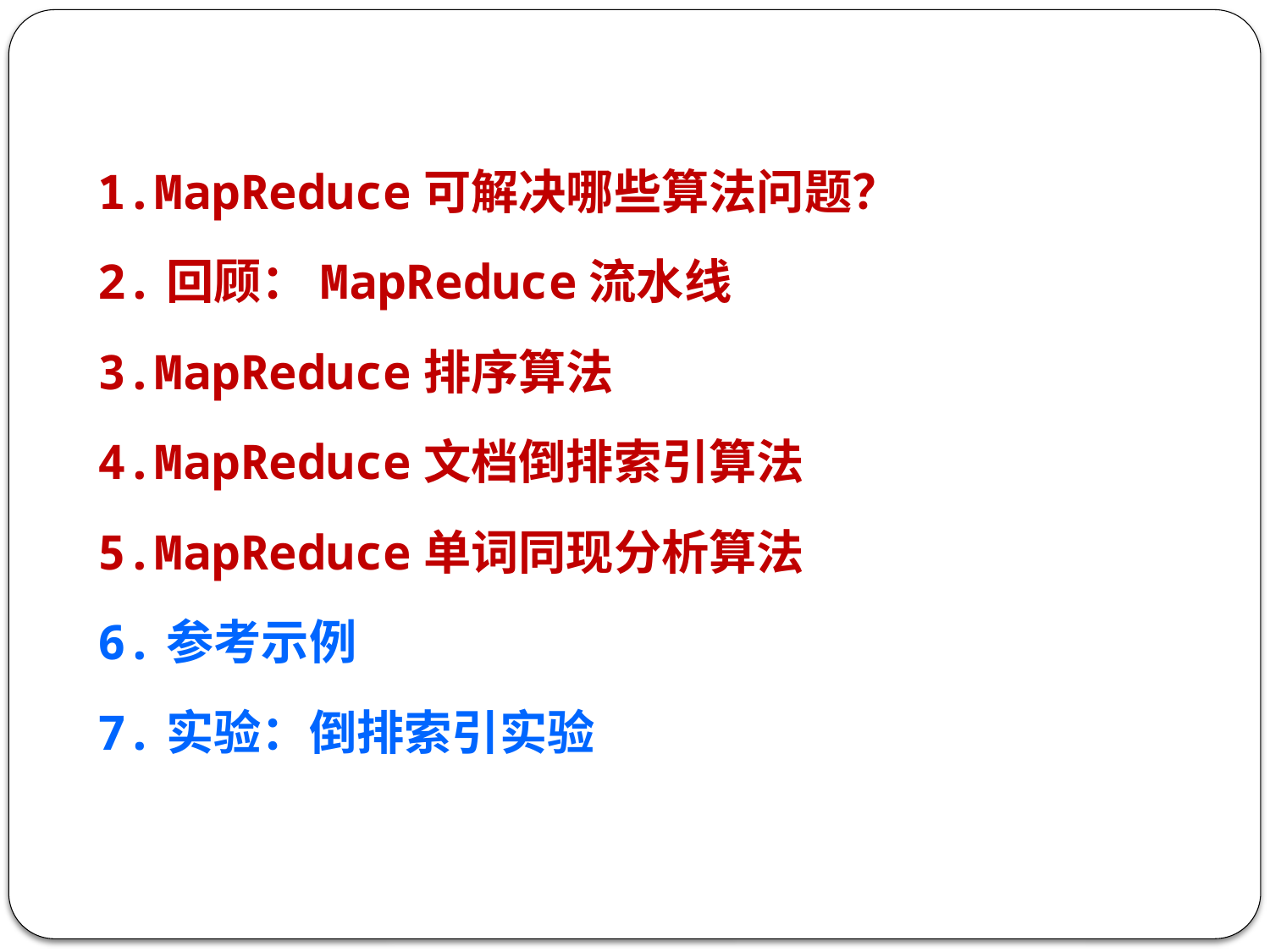

1.MapReduce可解决哪些算法问题？
2.回顾：MapReduce流水线
3.MapReduce排序算法
4.MapReduce文档倒排索引算法
5.MapReduce单词同现分析算法
6.参考示例
7.实验：倒排索引实验